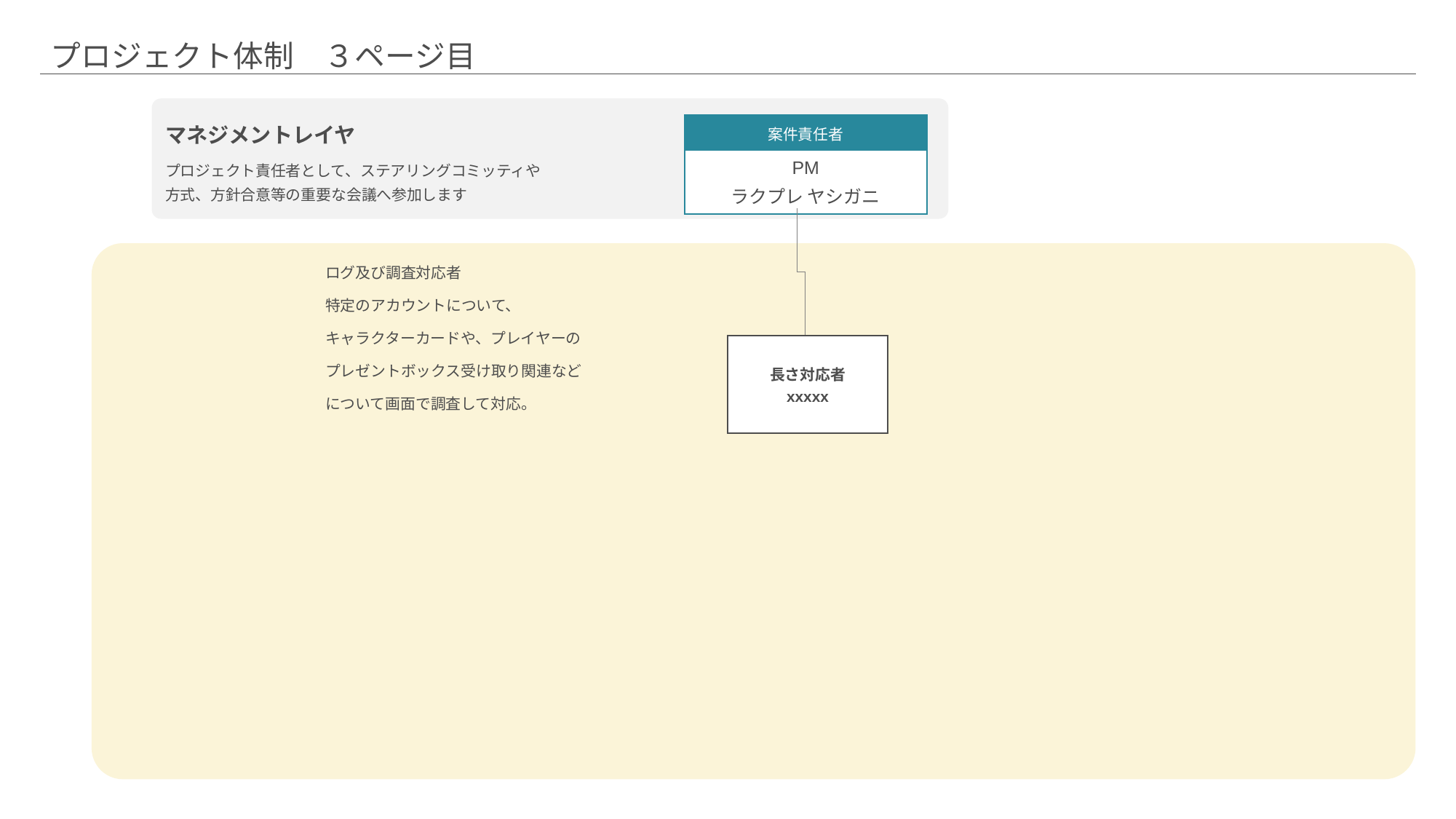

# プロジェクト体制　３ページ目
マネジメントレイヤ
プロジェクト責任者として、ステアリングコミッティや
方式、方針合意等の重要な会議へ参加します
| 案件責任者 |
| --- |
| PM ラクプレ ヤシガニ |
ログ及び調査対応者
特定のアカウントについて、
キャラクターカードや、プレイヤーの
プレゼントボックス受け取り関連など
について画面で調査して対応。
長さ対応者
xxxxx